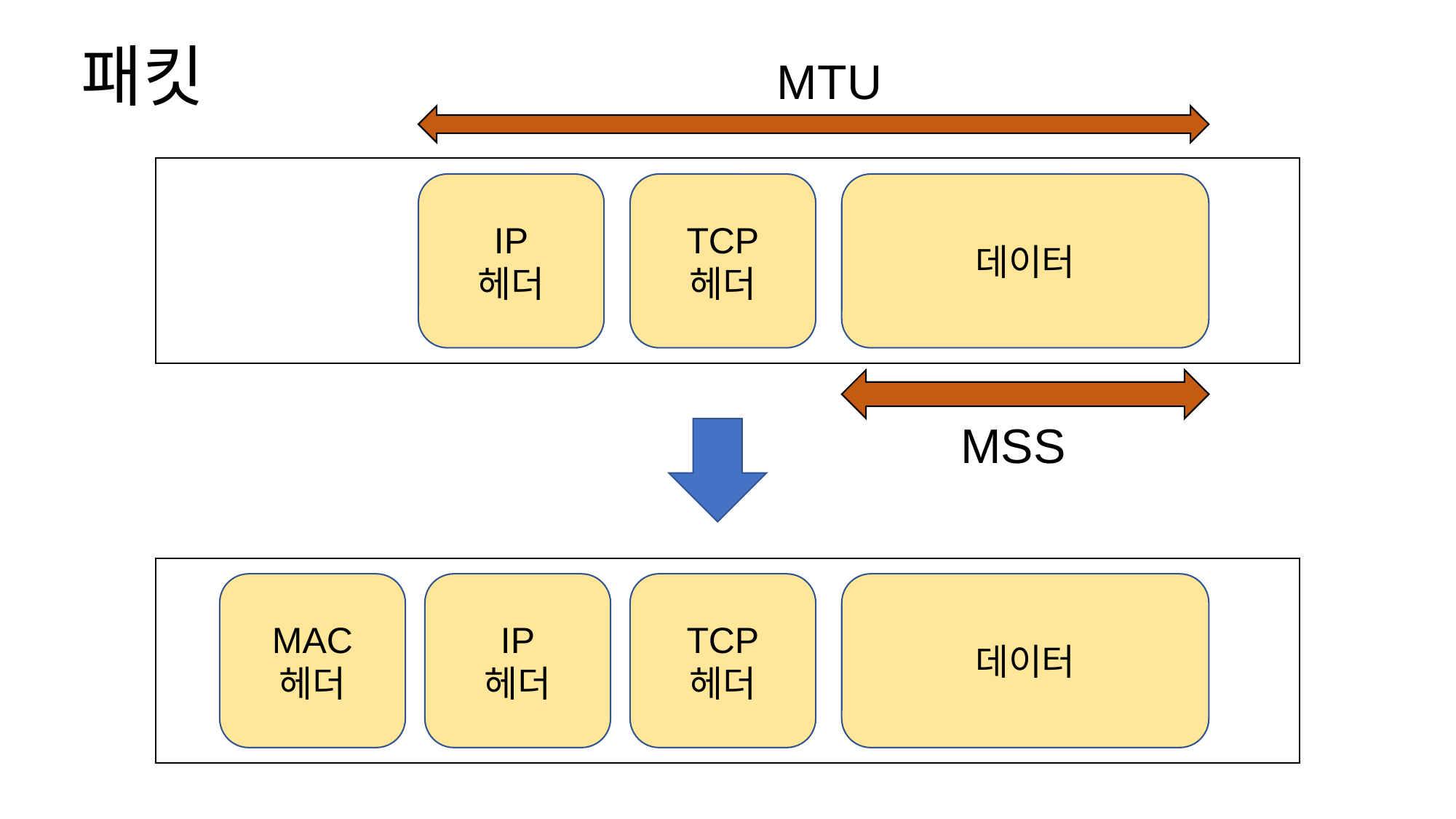

# 패킷
MTU

IP
헤더
TCP
헤더
데이터

MSS

MAC
헤더
IP
헤더
TCP
헤더
데이터